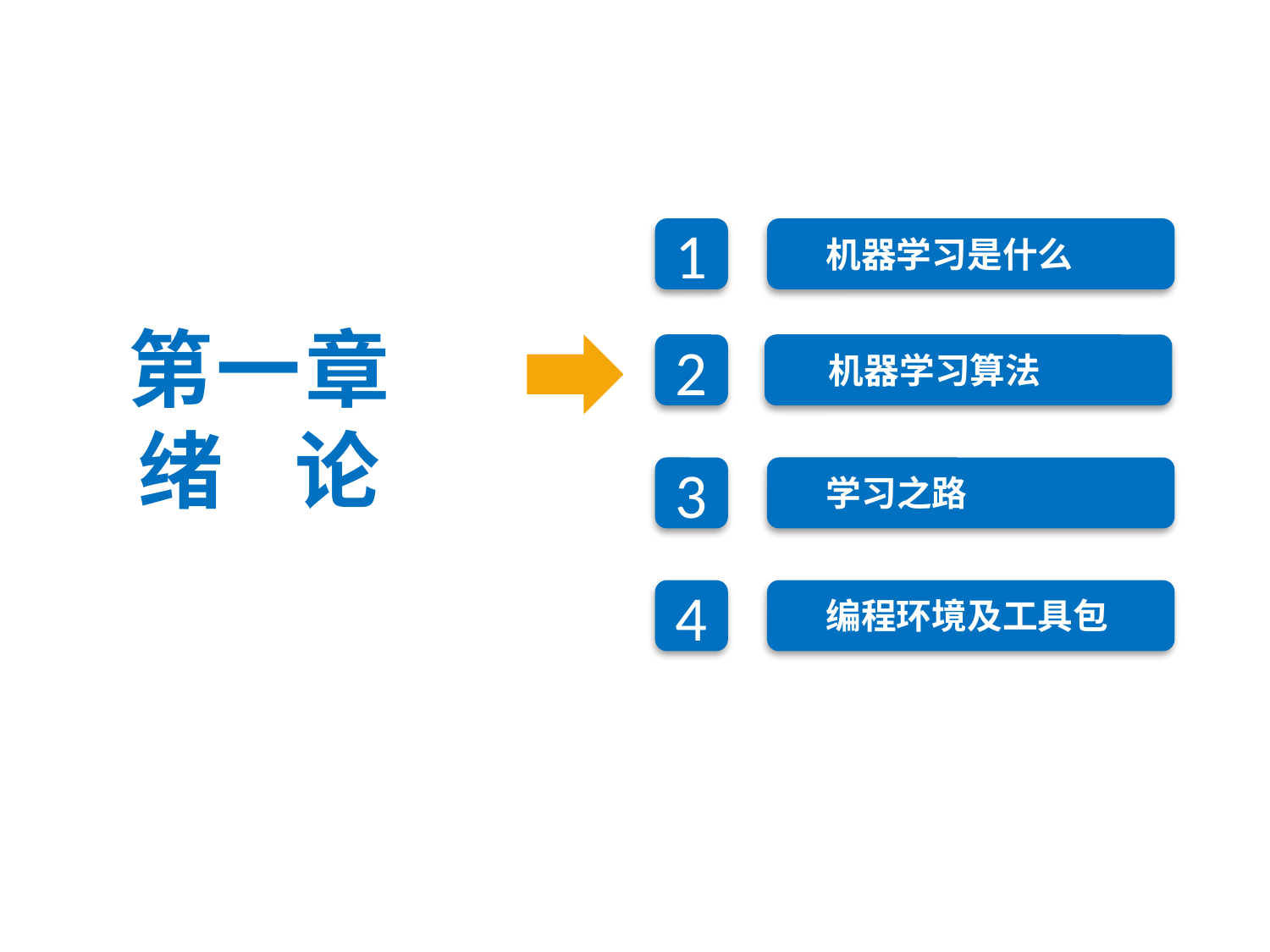

机器学习是什么
1
第一章
绪   论

2

机器学习算法

学习之路
3

编程环境及工具包
4